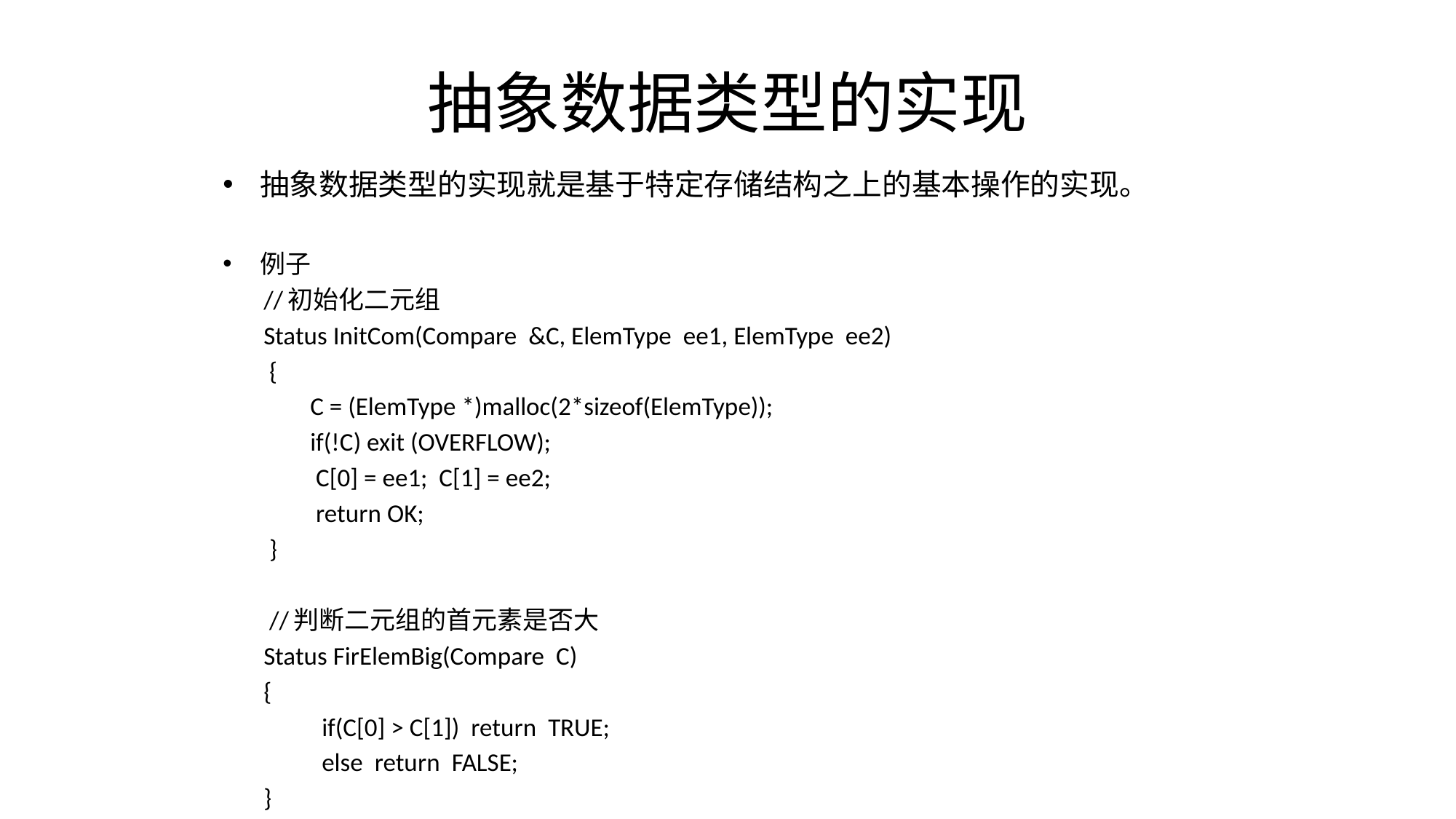

# 抽象数据类型的实现
抽象数据类型的实现就是基于特定存储结构之上的基本操作的实现。

例子
       //初始化二元组
       Status InitCom(Compare  &C, ElemType  ee1, ElemType  ee2)
        {
               C = (ElemType *)malloc(2*sizeof(ElemType));
               if(!C) exit (OVERFLOW);
                C[0] = ee1;  C[1] = ee2;
                return OK;
        }

        //判断二元组的首元素是否大
       Status FirElemBig(Compare  C)
       {
                 if(C[0] > C[1])  return  TRUE;
                 else  return  FALSE;
       }